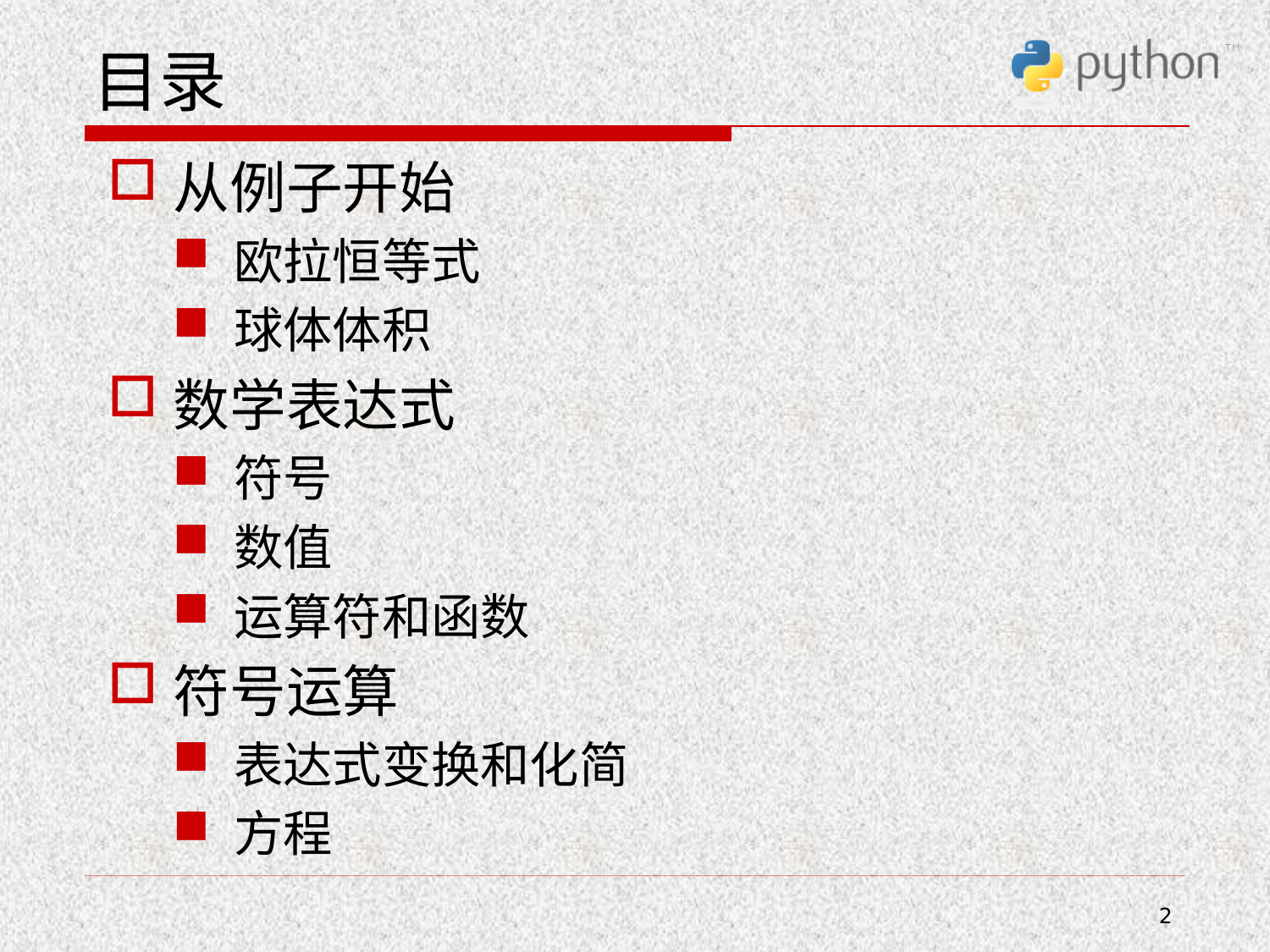

# 目录
从例子开始
欧拉恒等式
球体体积
数学表达式
符号
数值
运算符和函数
符号运算
表达式变换和化简
方程
2